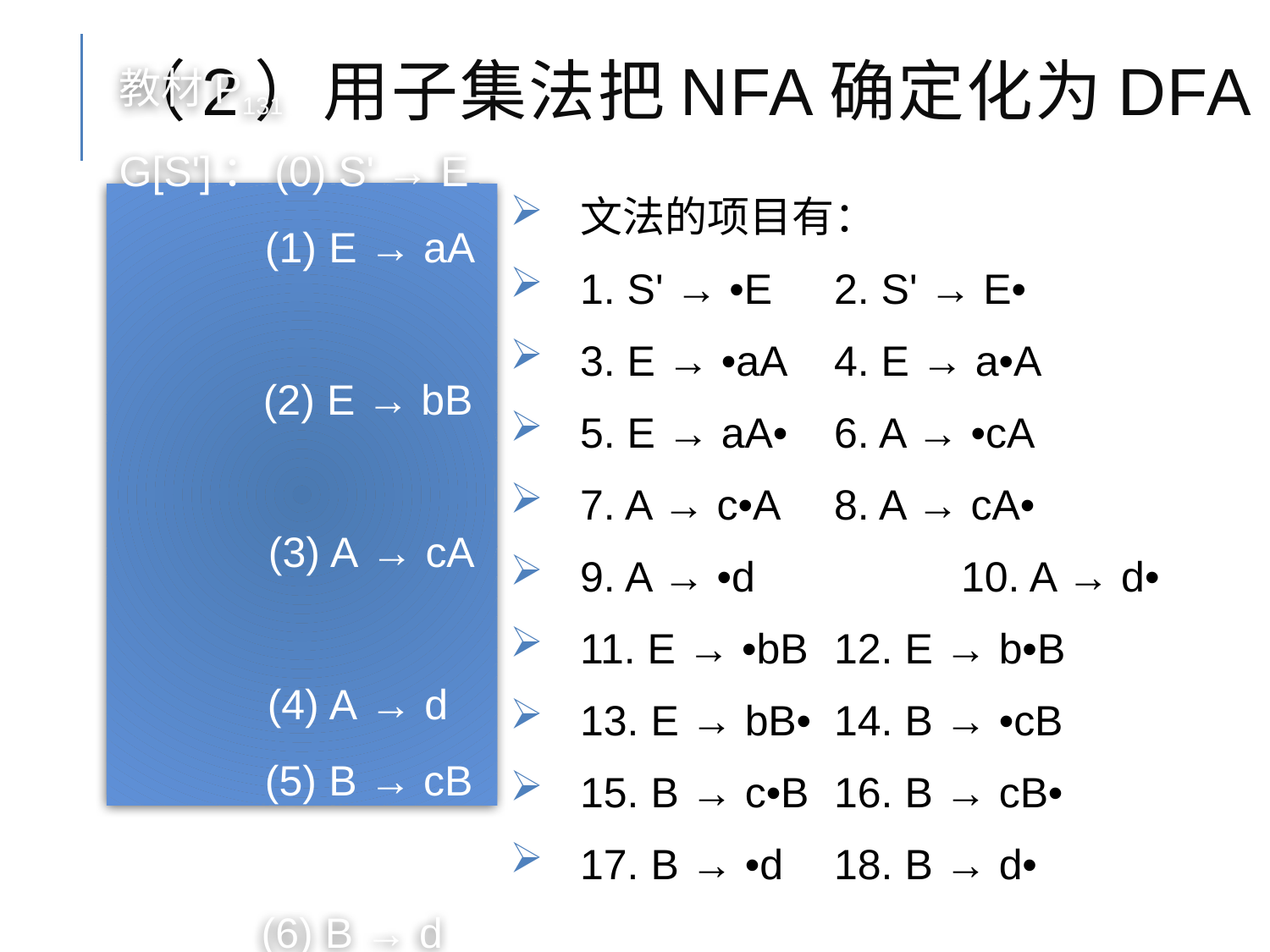

# （2）用子集法把NFA确定化为DFA
教材P131
G[S']：(0) S' → E
            (1) E → aA
            (2) E → bB
            (3) A → cA
            (4) A → d
            (5) B → cB
            (6) B → d
文法的项目有：
1. S' → •E	2. S' → E•
3. E → •aA	4. E → a•A
5. E → aA•	6. A → •cA
7. A → c•A	8. A → cA•
9. A → •d		10. A → d•
11. E → •bB	12. E → b•B
13. E → bB•	14. B → •cB
15. B → c•B	16. B → cB•
17. B → •d	18. B → d•
34